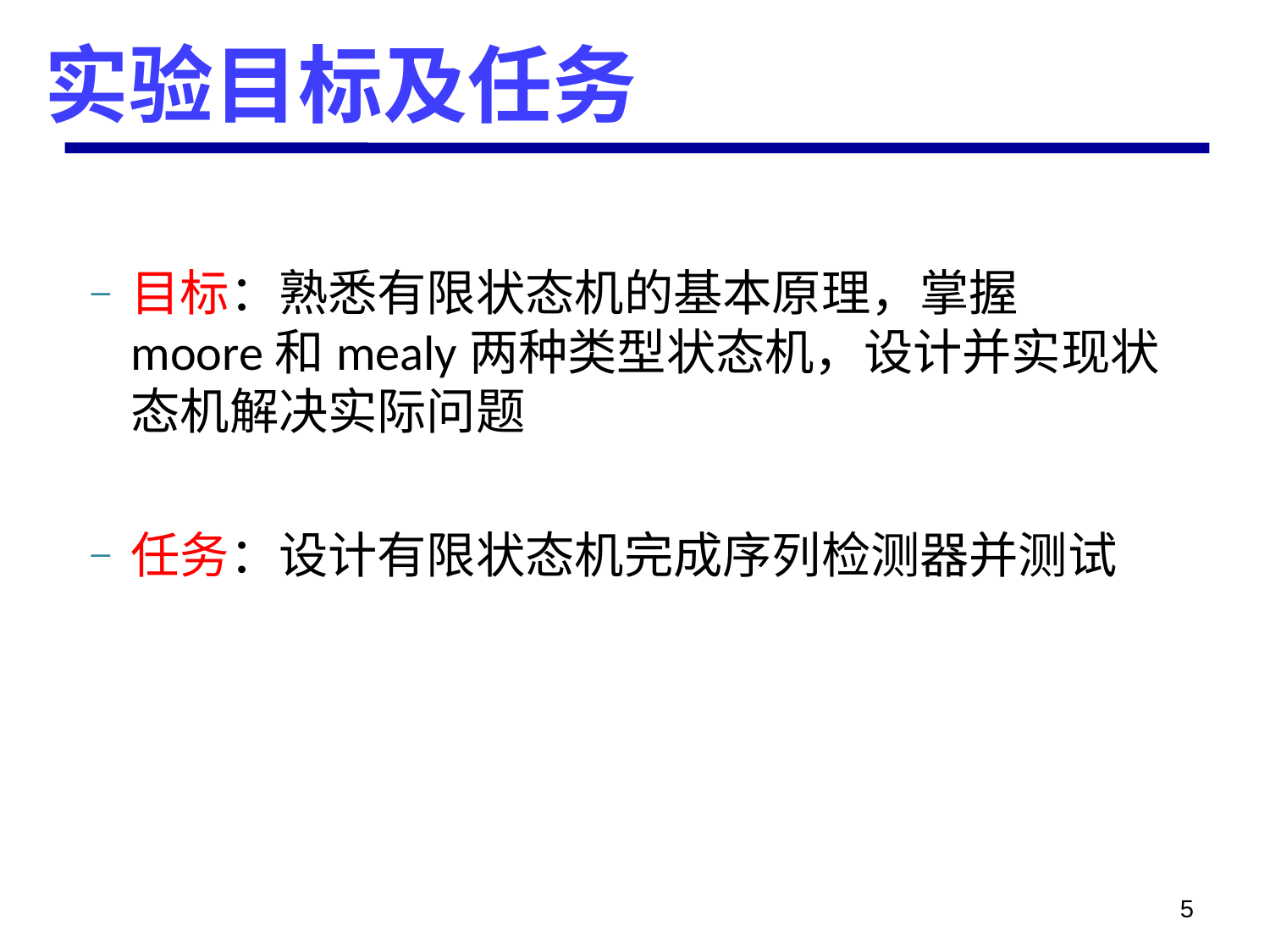

# 实验目标及任务

目标：熟悉有限状态机的基本原理，掌握moore和mealy两种类型状态机，设计并实现状态机解决实际问题

任务：设计有限状态机完成序列检测器并测试

5